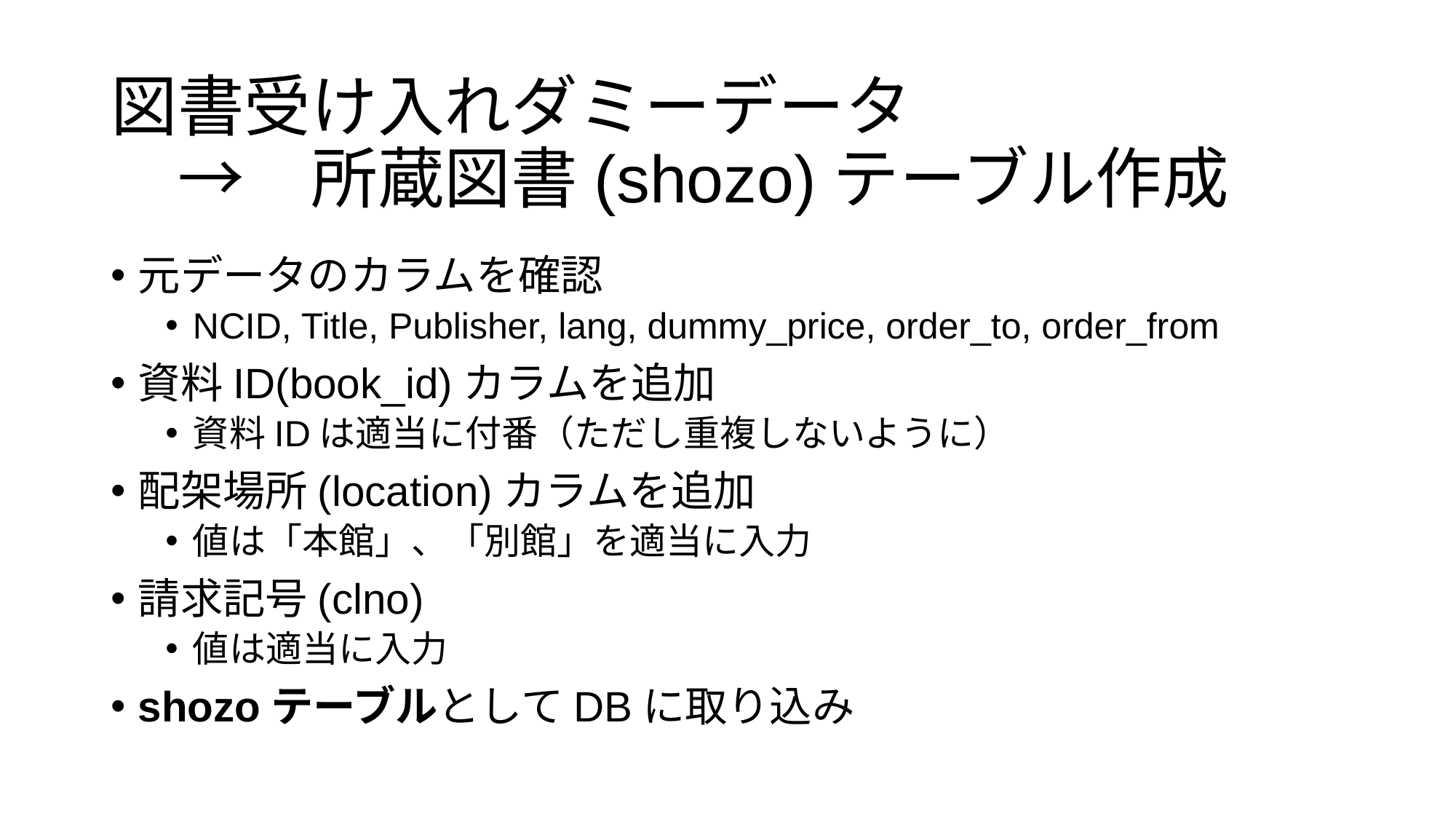

# 図書受け入れダミーデータ 　→　所蔵図書(shozo)テーブル作成
元データのカラムを確認
NCID, Title, Publisher, lang, dummy_price, order_to, order_from
資料ID(book_id)カラムを追加
資料IDは適当に付番（ただし重複しないように）
配架場所(location)カラムを追加
値は「本館」、「別館」を適当に入力
請求記号(clno)
値は適当に入力
shozoテーブルとしてDBに取り込み